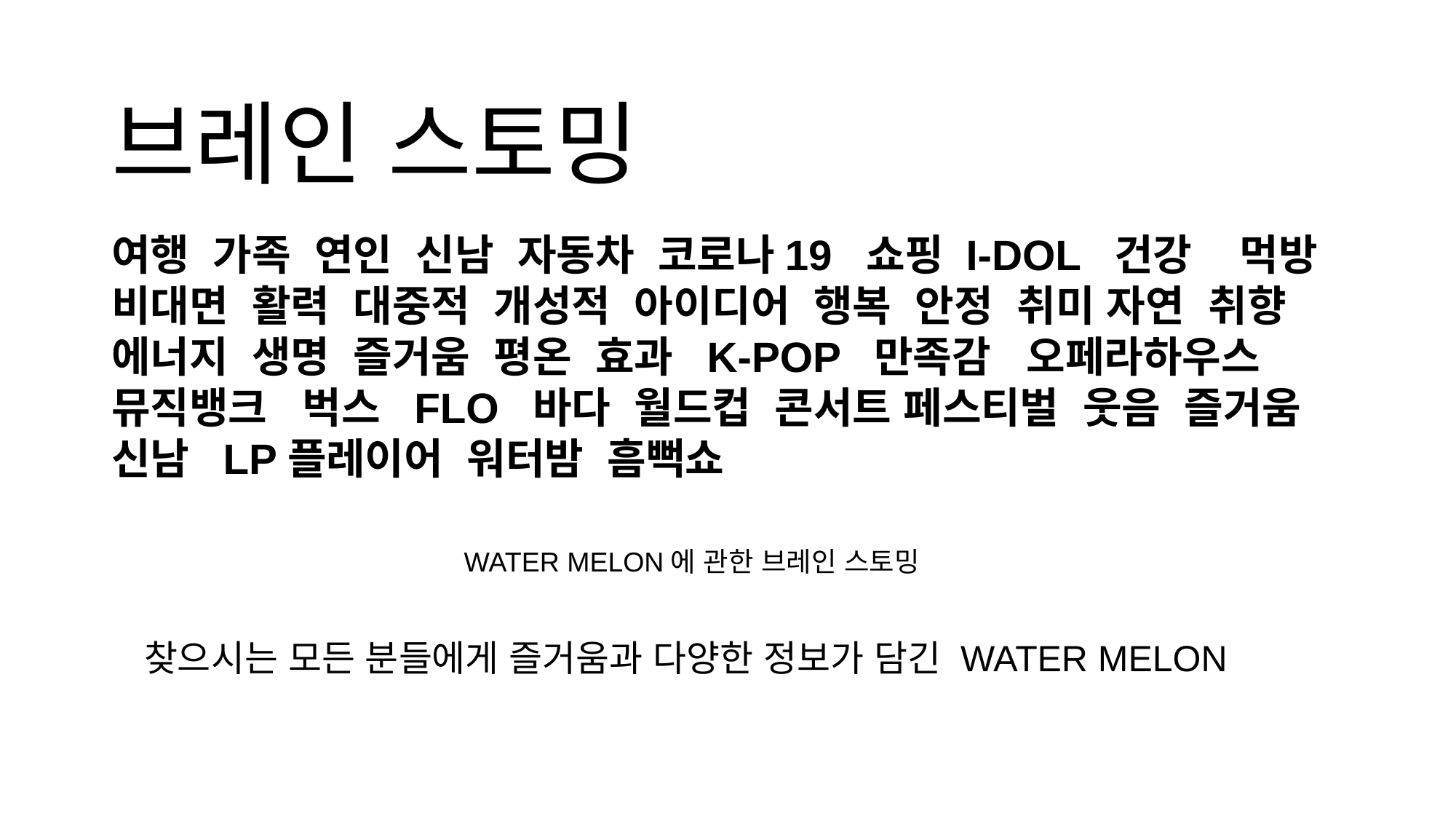

브레인 스토밍

여행  가족  연인  신남  자동차  코로나19  쇼핑 I-DOL  건강    먹방  비대면  활력  대중적  개성적  아이디어  행복  안정  취미 자연  취향  에너지  생명  즐거움  평온  효과  K-POP  만족감   오페라하우스  뮤직뱅크   벅스  FLO  바다  월드컵  콘서트 페스티벌  웃음  즐거움  신남  LP플레이어  워터밤  흠뻑쇼
WATER MELON에 관한 브레인 스토밍
찾으시는 모든 분들에게 즐거움과 다양한 정보가 담긴 WATER MELON